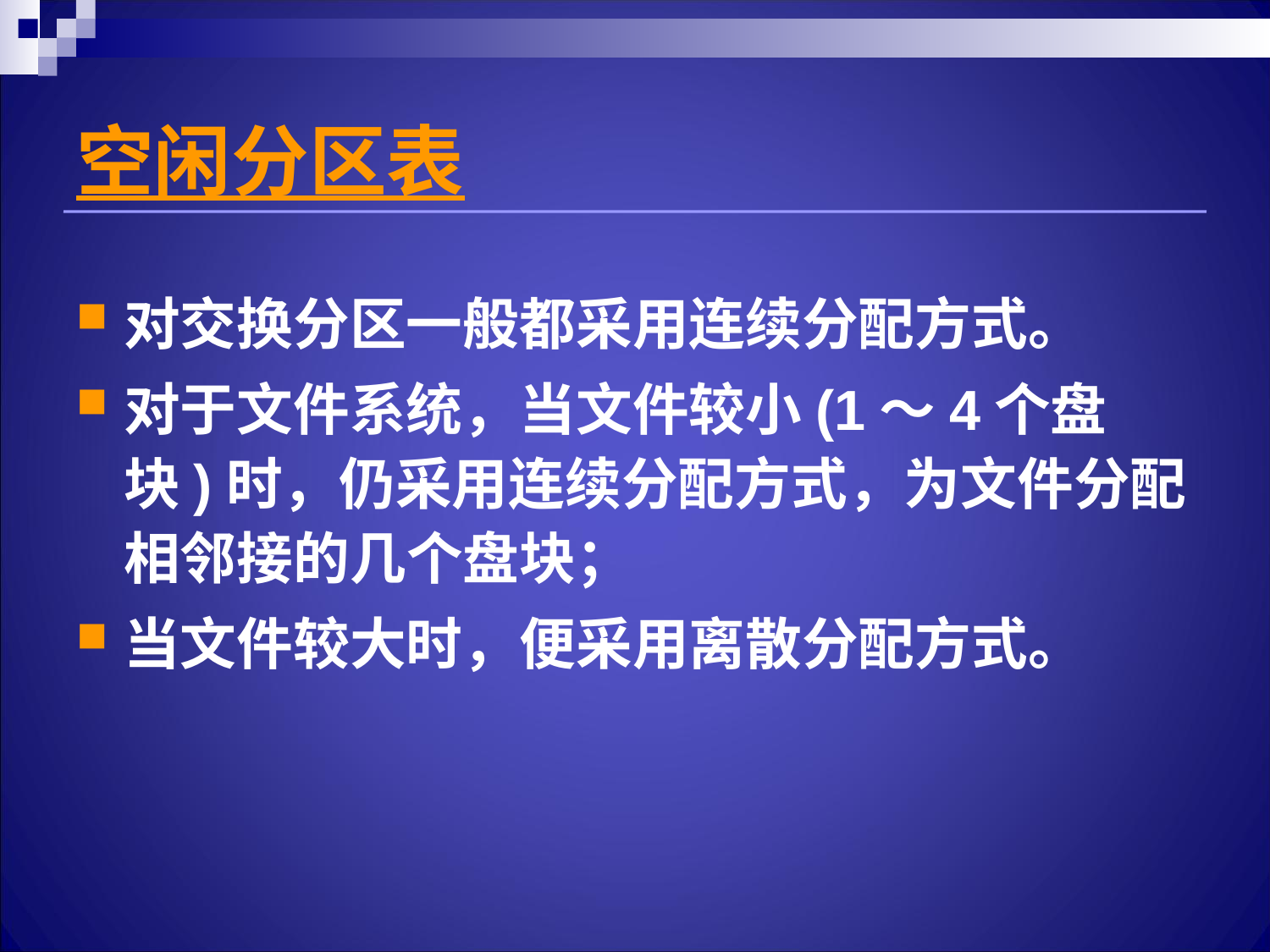

空闲分区表
对交换分区一般都采用连续分配方式。
对于文件系统，当文件较小(1～4个盘块)时，仍采用连续分配方式，为文件分配相邻接的几个盘块；
当文件较大时，便采用离散分配方式。